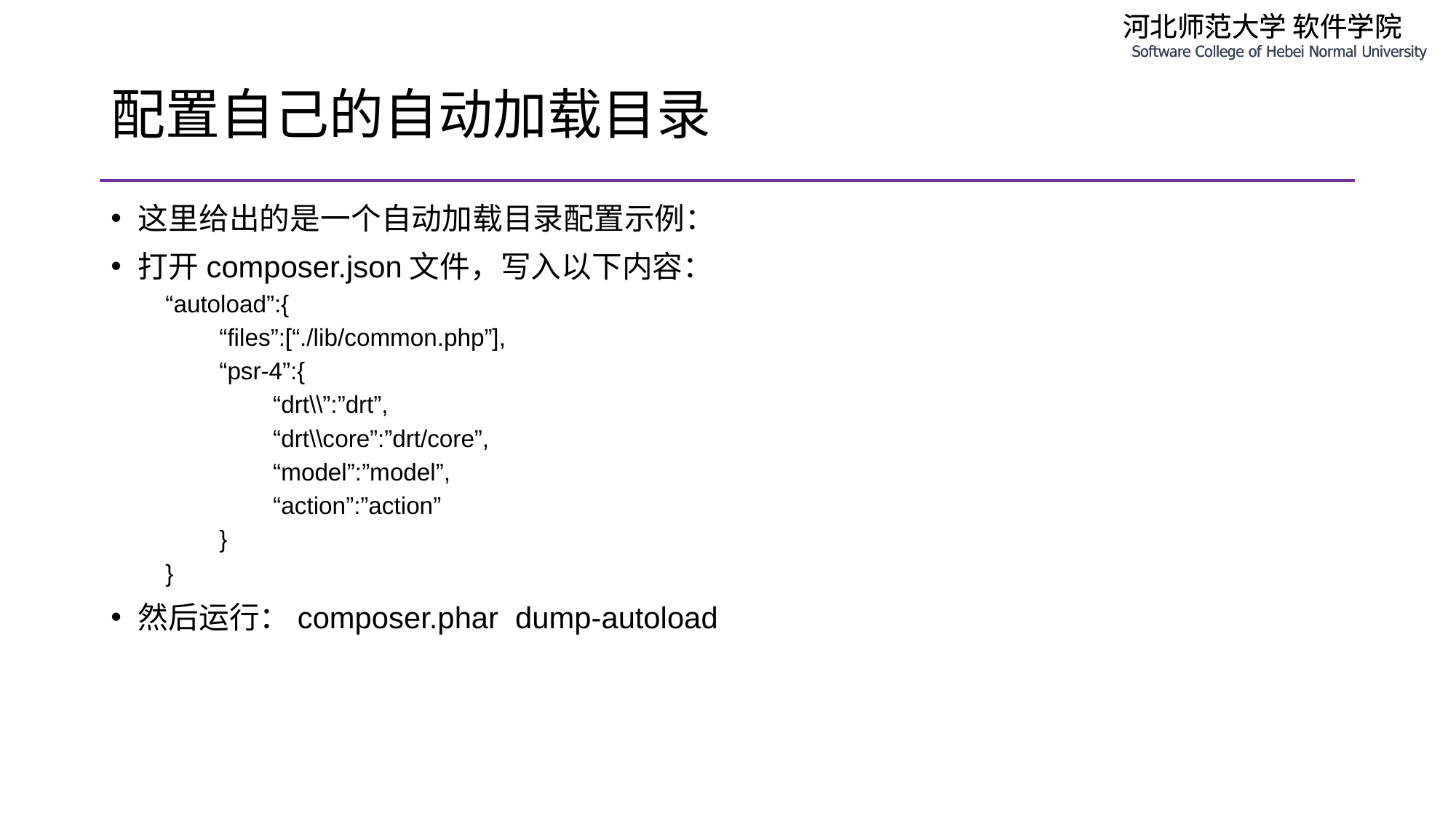

# 配置自己的自动加载目录
这里给出的是一个自动加载目录配置示例：
打开composer.json文件，写入以下内容：
“autoload”:{
        “files”:[“./lib/common.php”],
        “psr-4”:{
                “drt\\”:”drt”,
                “drt\\core”:”drt/core”,
                “model”:”model”,
                “action”:”action”
        }
}
然后运行：composer.phar  dump-autoload